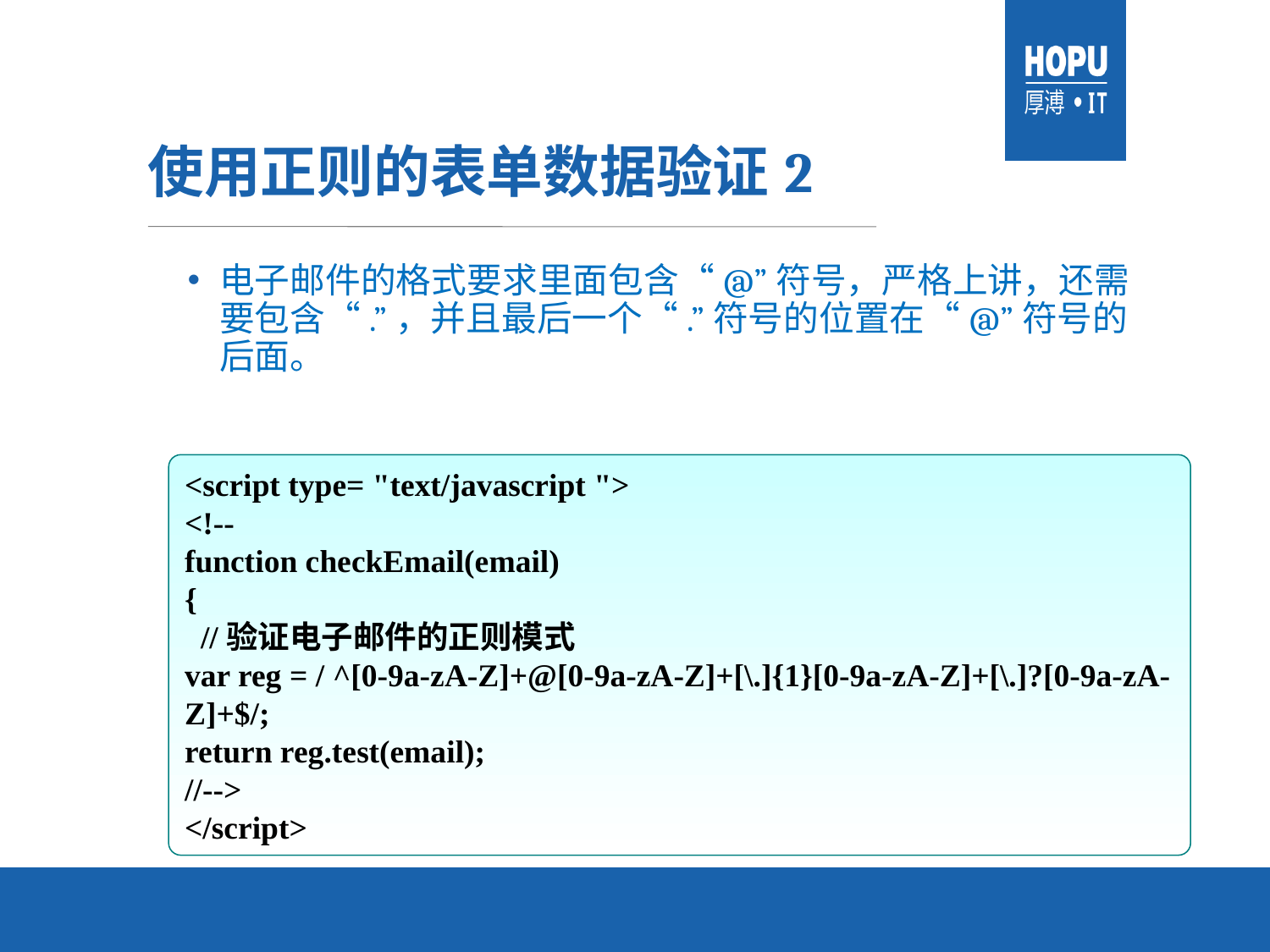

# 使用正则的表单数据验证2
电子邮件的格式要求里面包含“@”符号，严格上讲，还需要包含“.”，并且最后一个“.”符号的位置在“@”符号的后面。
<script type= "text/javascript ">
<!--
function checkEmail(email)
{
  //验证电子邮件的正则模式
var reg = / ^[0-9a-zA-Z]+@[0-9a-zA-Z]+[\.]{1}[0-9a-zA-Z]+[\.]?[0-9a-zA-Z]+$/;
return reg.test(email);
//-->
</script>